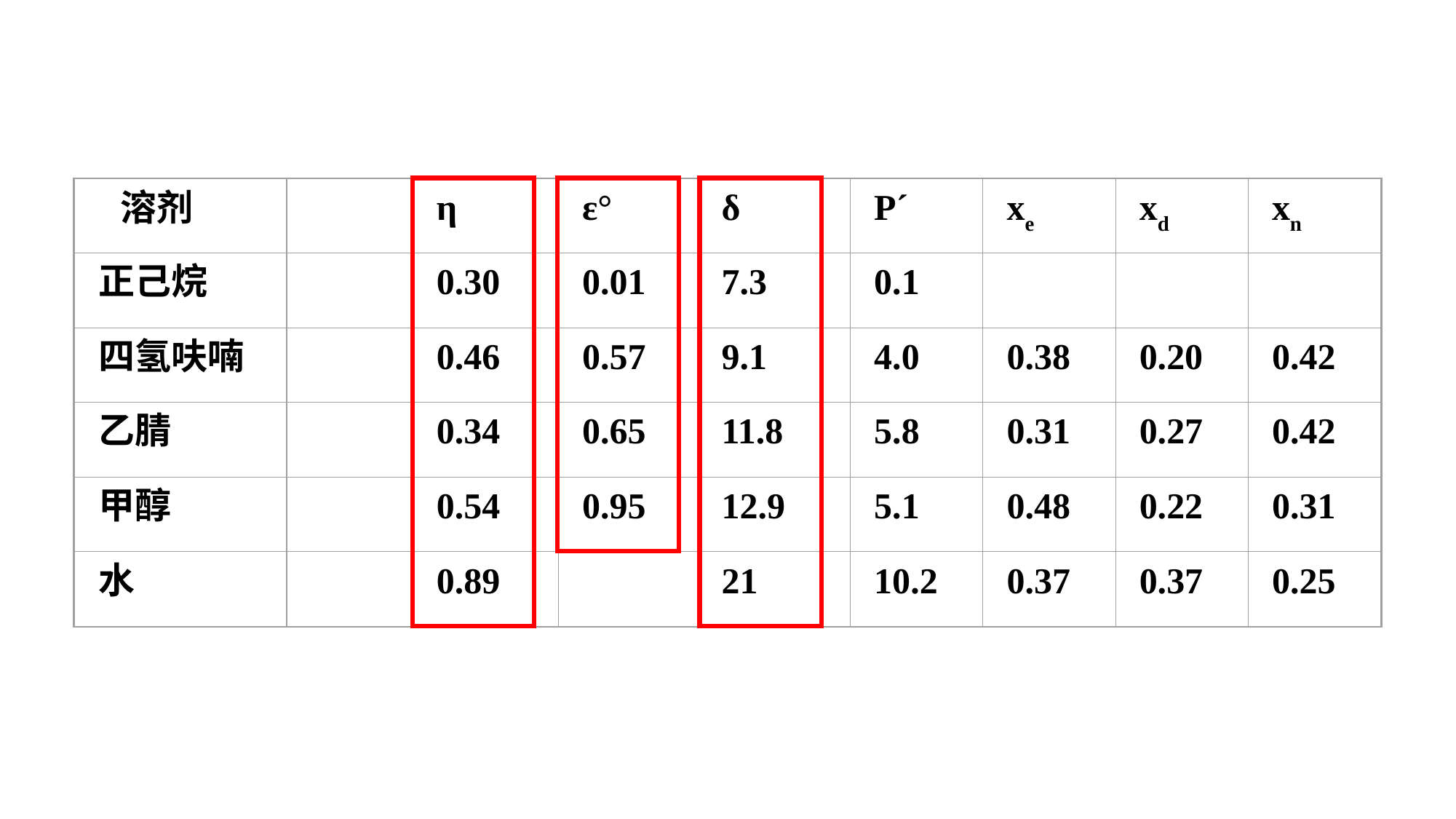

溶剂

η

ε°

δ

Pˊ

xe

xd

xn

正己烷

0.30

0.01

7.3

0.1

四氢呋喃

0.46

0.57

9.1

4.0

0.38

0.20

0.42

乙腈

0.34

0.65

11.8

5.8

0.31

0.27

0.42

甲醇

0.54

0.95

12.9

5.1

0.48

0.22

0.31

水

0.89

21

10.2

0.37

0.37

0.25